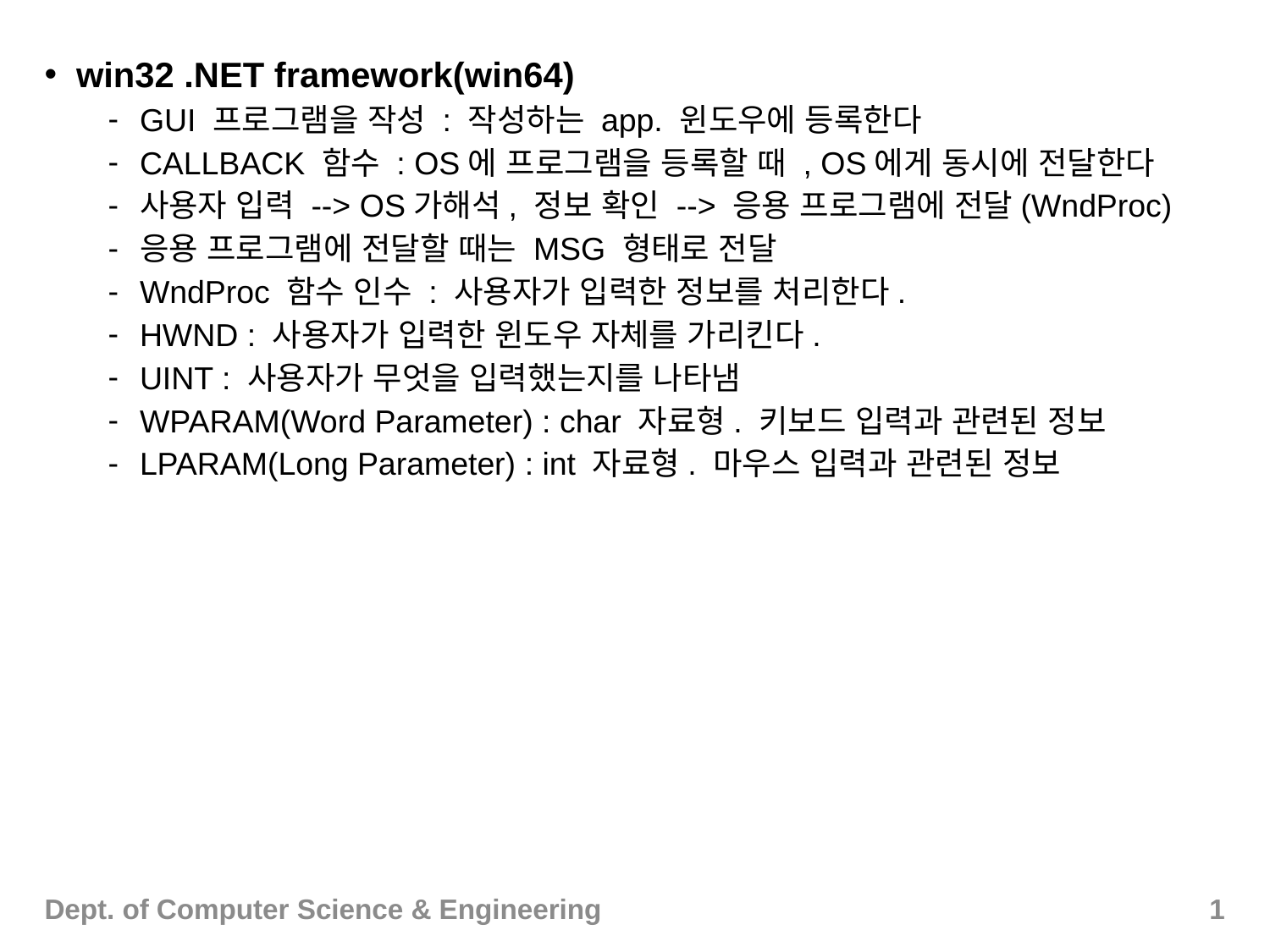

win32 .NET framework(win64)
GUI 프로그램을 작성 : 작성하는 app. 윈도우에 등록한다
CALLBACK 함수 : OS에 프로그램을 등록할 때 , OS에게 동시에 전달한다
사용자 입력 --> OS가해석, 정보 확인 --> 응용 프로그램에 전달(WndProc)
응용 프로그램에 전달할 때는 MSG 형태로 전달
WndProc 함수 인수 : 사용자가 입력한 정보를 처리한다.
HWND : 사용자가 입력한 윈도우 자체를 가리킨다.
UINT : 사용자가 무엇을 입력했는지를 나타냄
WPARAM(Word Parameter) : char 자료형. 키보드 입력과 관련된 정보
LPARAM(Long Parameter) : int 자료형. 마우스 입력과 관련된 정보
Dept. of Computer Science & Engineering
1